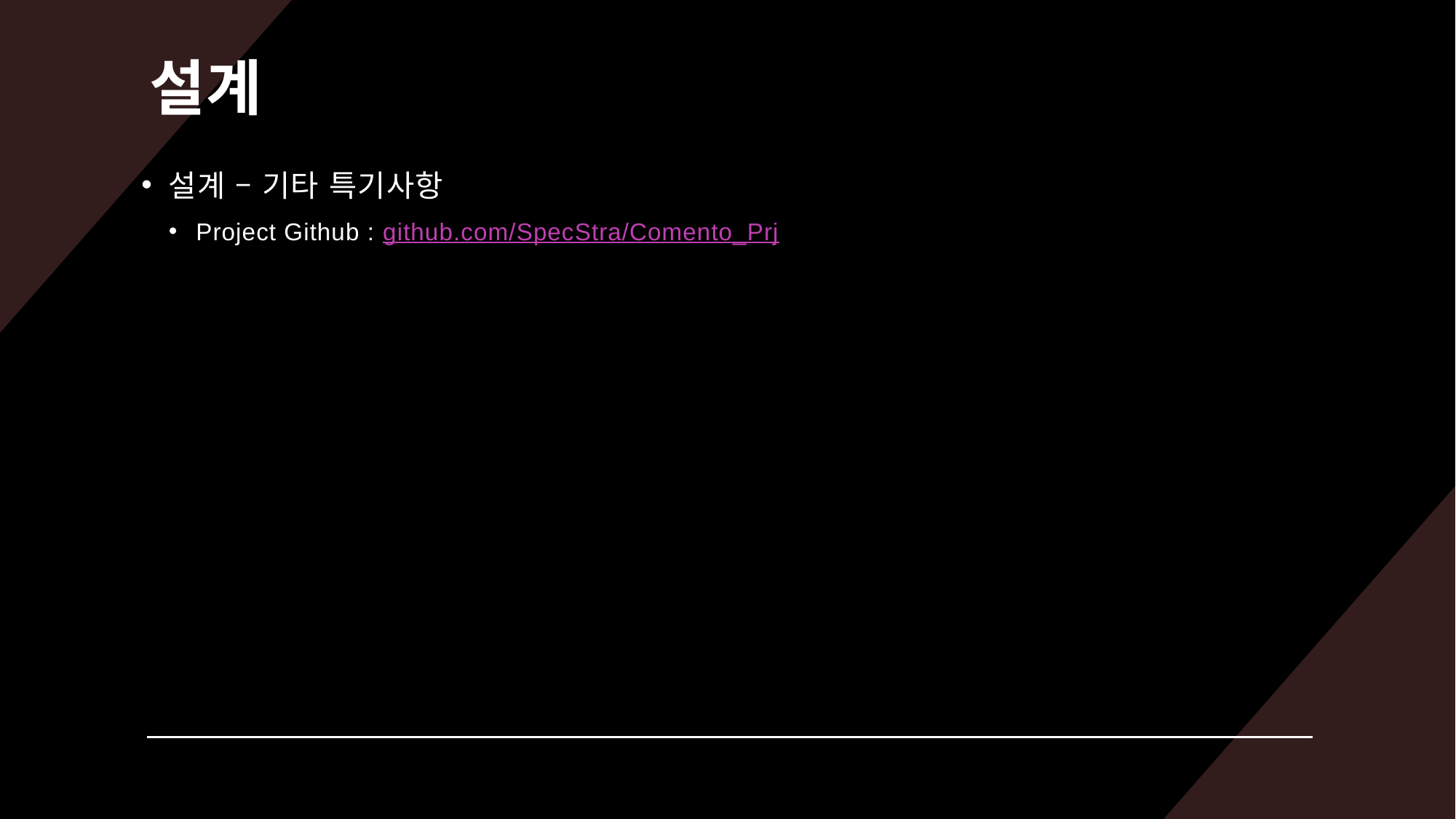

# 설계
설계 – 기타 특기사항
Project Github : github.com/SpecStra/Comento_Prj